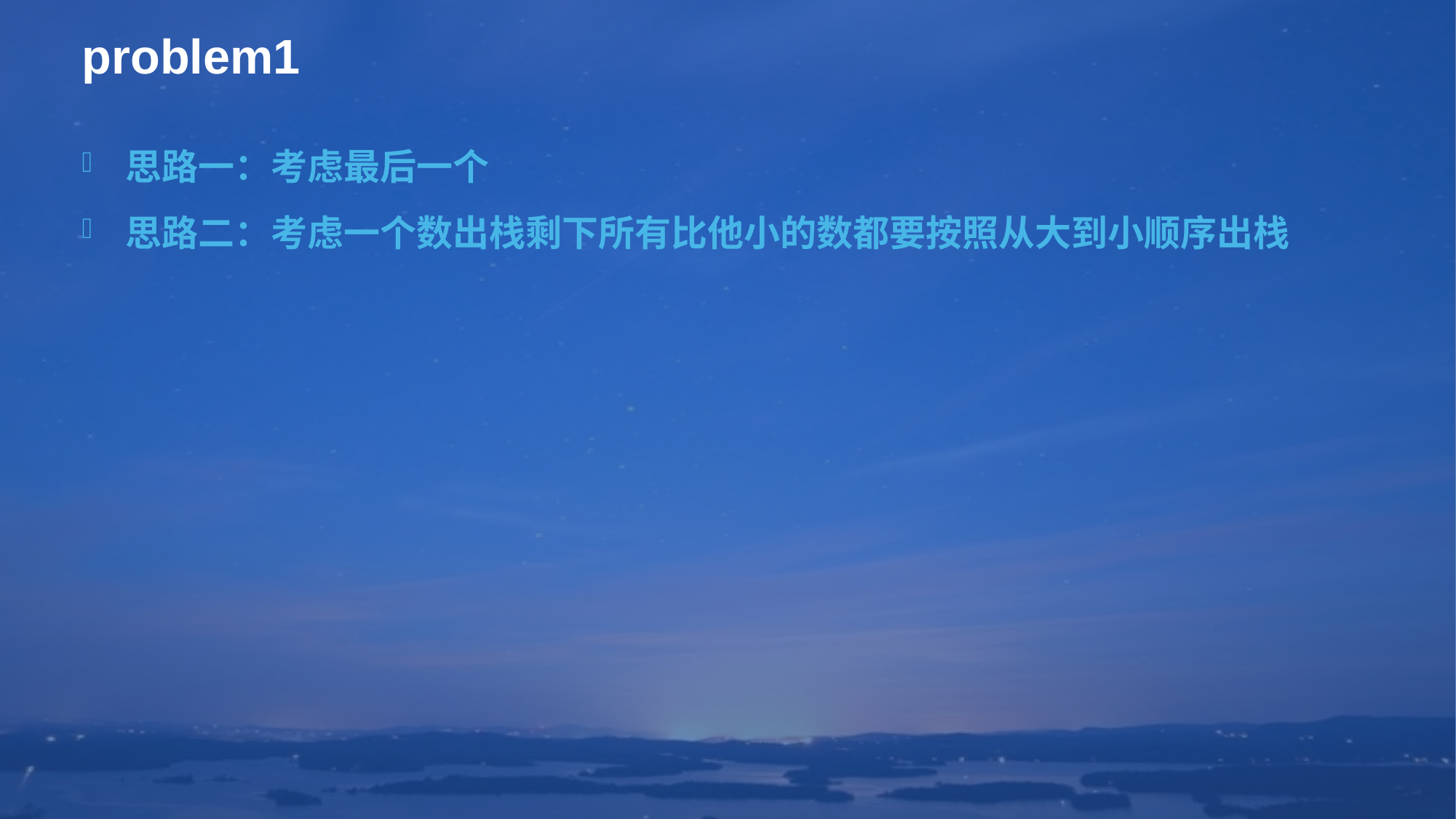

# problem1
思路一：考虑最后一个
思路二：考虑一个数出栈剩下所有比他小的数都要按照从大到小顺序出栈